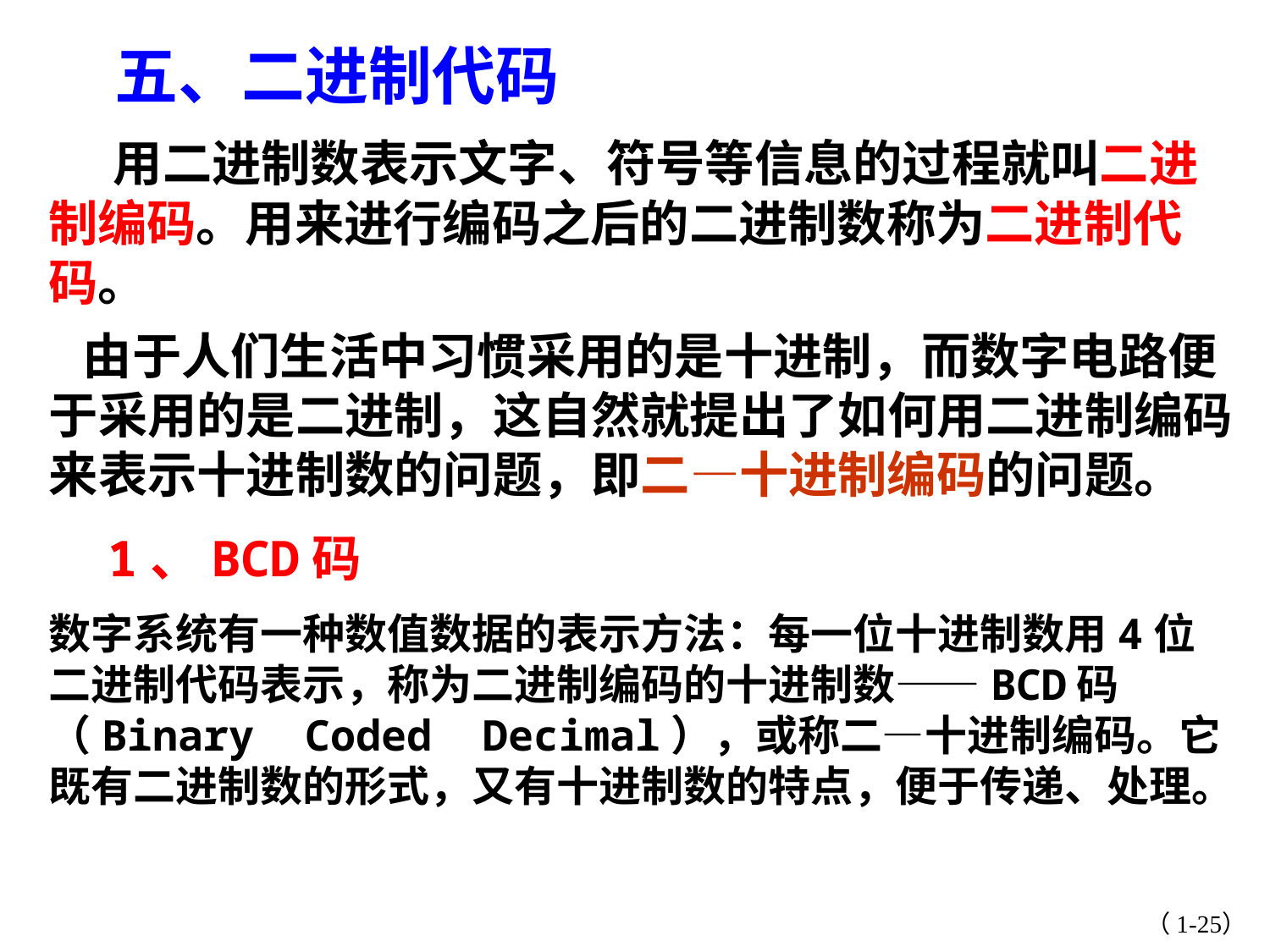

五、二进制代码
    用二进制数表示文字、符号等信息的过程就叫二进制编码。用来进行编码之后的二进制数称为二进制代码。
  由于人们生活中习惯采用的是十进制，而数字电路便于采用的是二进制，这自然就提出了如何用二进制编码来表示十进制数的问题，即二—十进制编码的问题。
  1、BCD码
数字系统有一种数值数据的表示方法：每一位十进制数用4位二进制代码表示，称为二进制编码的十进制数——BCD码（Binary  Coded  Decimal），或称二—十进制编码。它既有二进制数的形式，又有十进制数的特点，便于传递、处理。
（1-25）